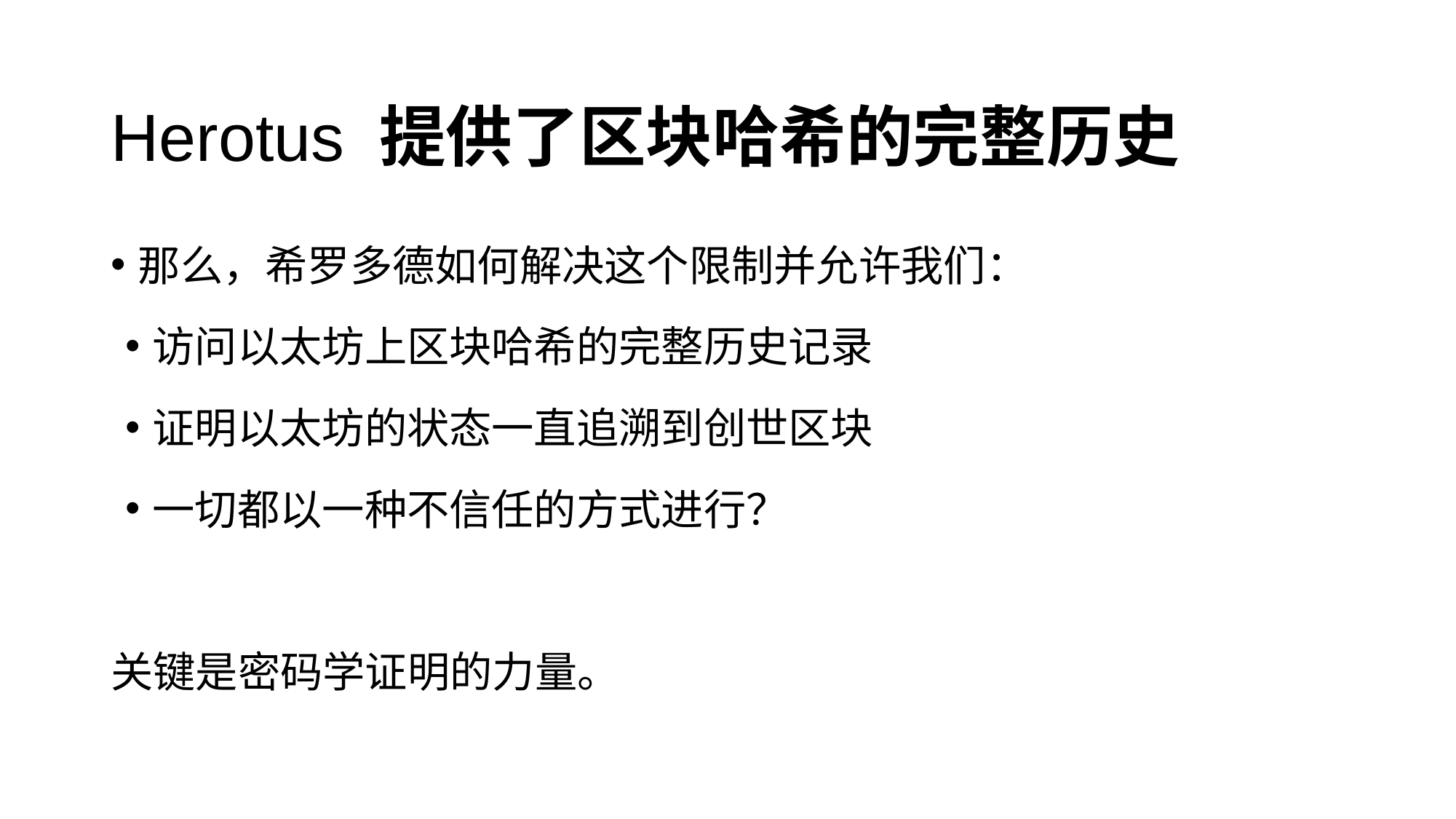

# Herotus 提供了区块哈希的完整历史
那么，希罗多德如何解决这个限制并允许我们：
访问以太坊上区块哈希的完整历史记录
证明以太坊的状态一直追溯到创世区块
一切都以一种不信任的方式进行？

关键是密码学证明的力量。